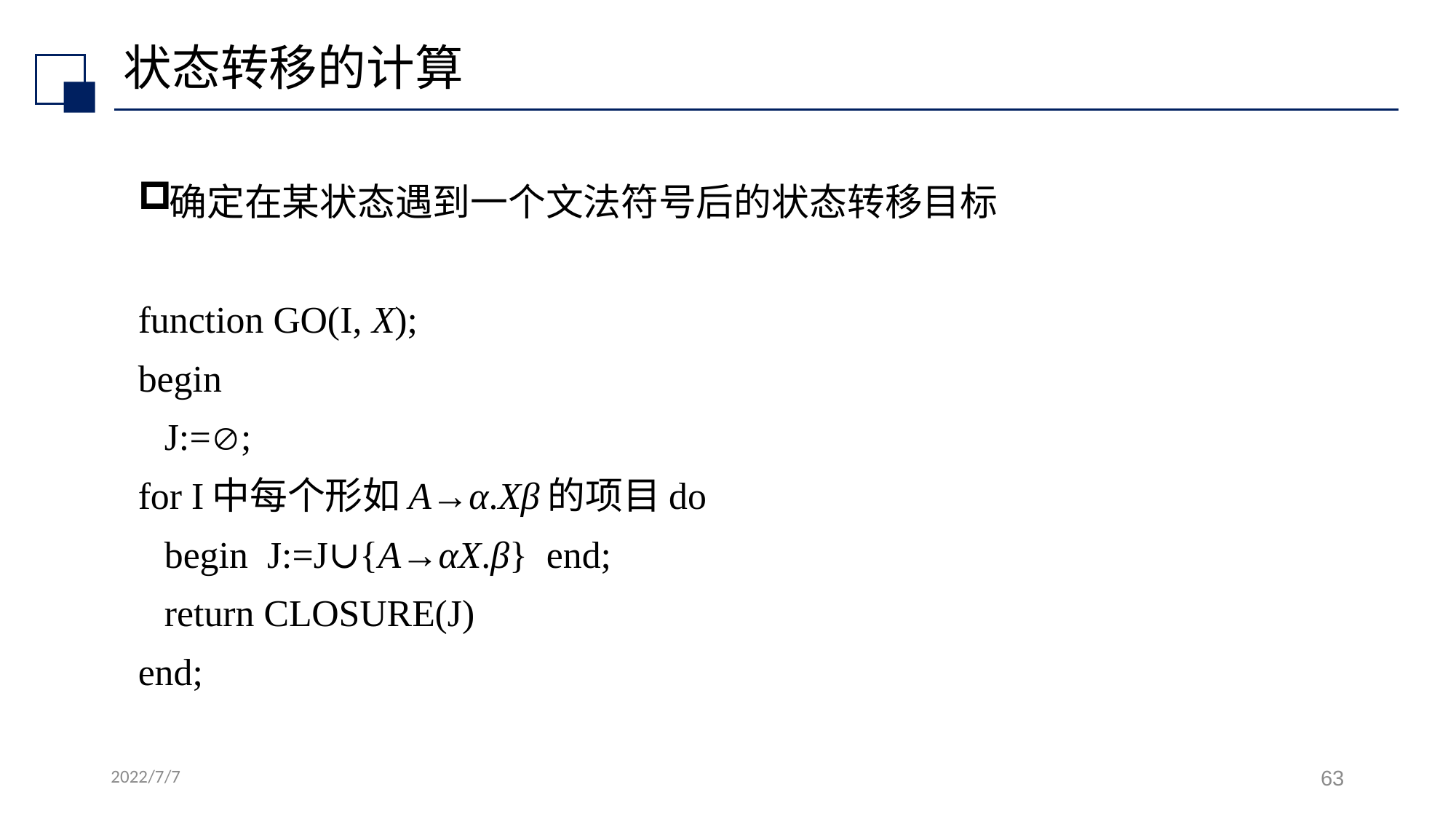

# 状态转移的计算
确定在某状态遇到一个文法符号后的状态转移目标

function GO(I, X);
begin
	J:=∅;
for I中每个形如A→α.Xβ的项目do
	begin  J:=J∪{A→αX.β}  end;
	return CLOSURE(J)
end;
2022/7/7
63